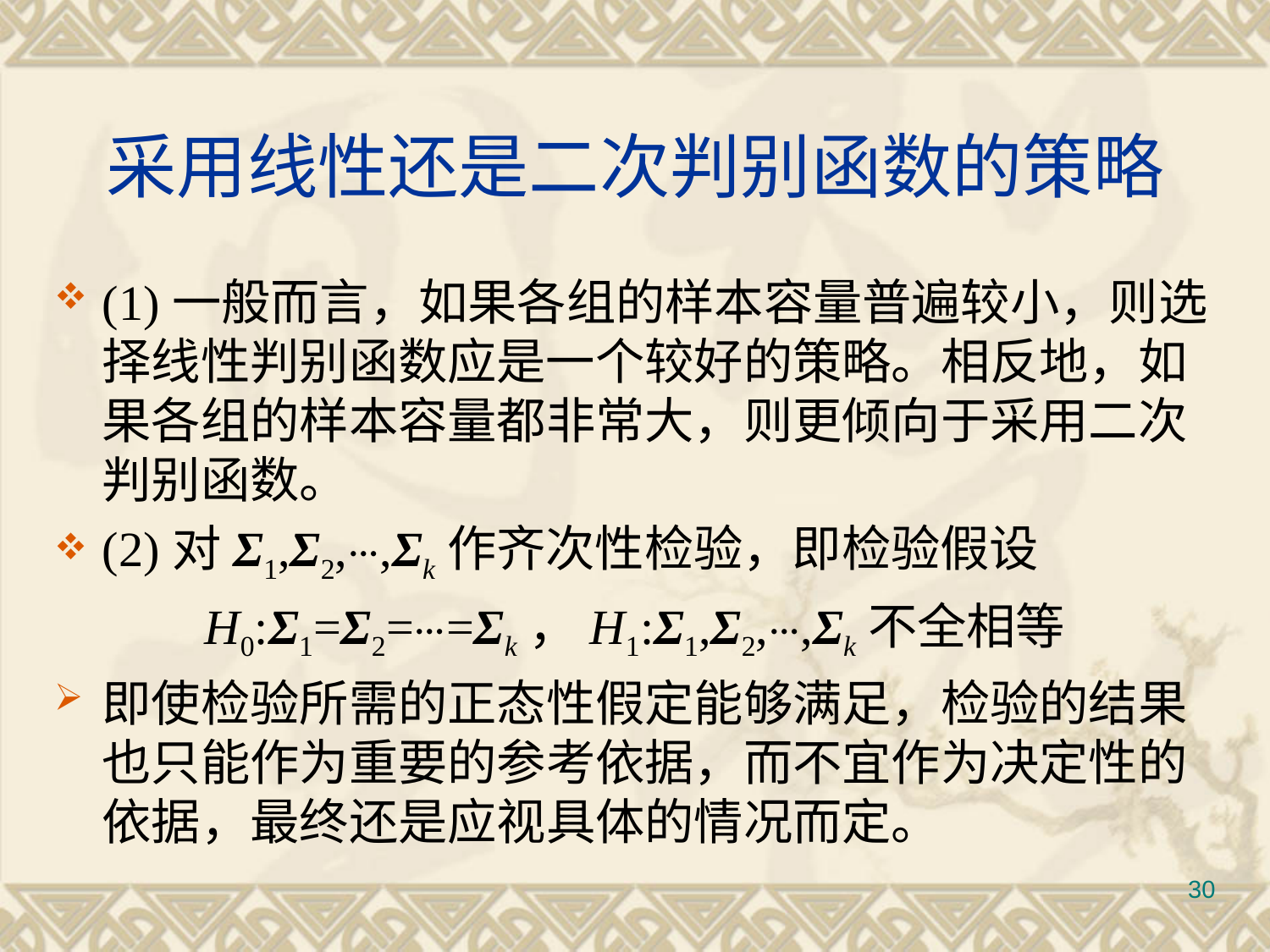

# 采用线性还是二次判别函数的策略
(1)一般而言，如果各组的样本容量普遍较小，则选择线性判别函数应是一个较好的策略。相反地，如果各组的样本容量都非常大，则更倾向于采用二次判别函数。
(2)对Σ1,Σ2,⋯,Σk作齐次性检验，即检验假设
H0:Σ1=Σ2=⋯=Σk，H1:Σ1,Σ2,⋯,Σk不全相等
即使检验所需的正态性假定能够满足，检验的结果也只能作为重要的参考依据，而不宜作为决定性的依据，最终还是应视具体的情况而定。
30